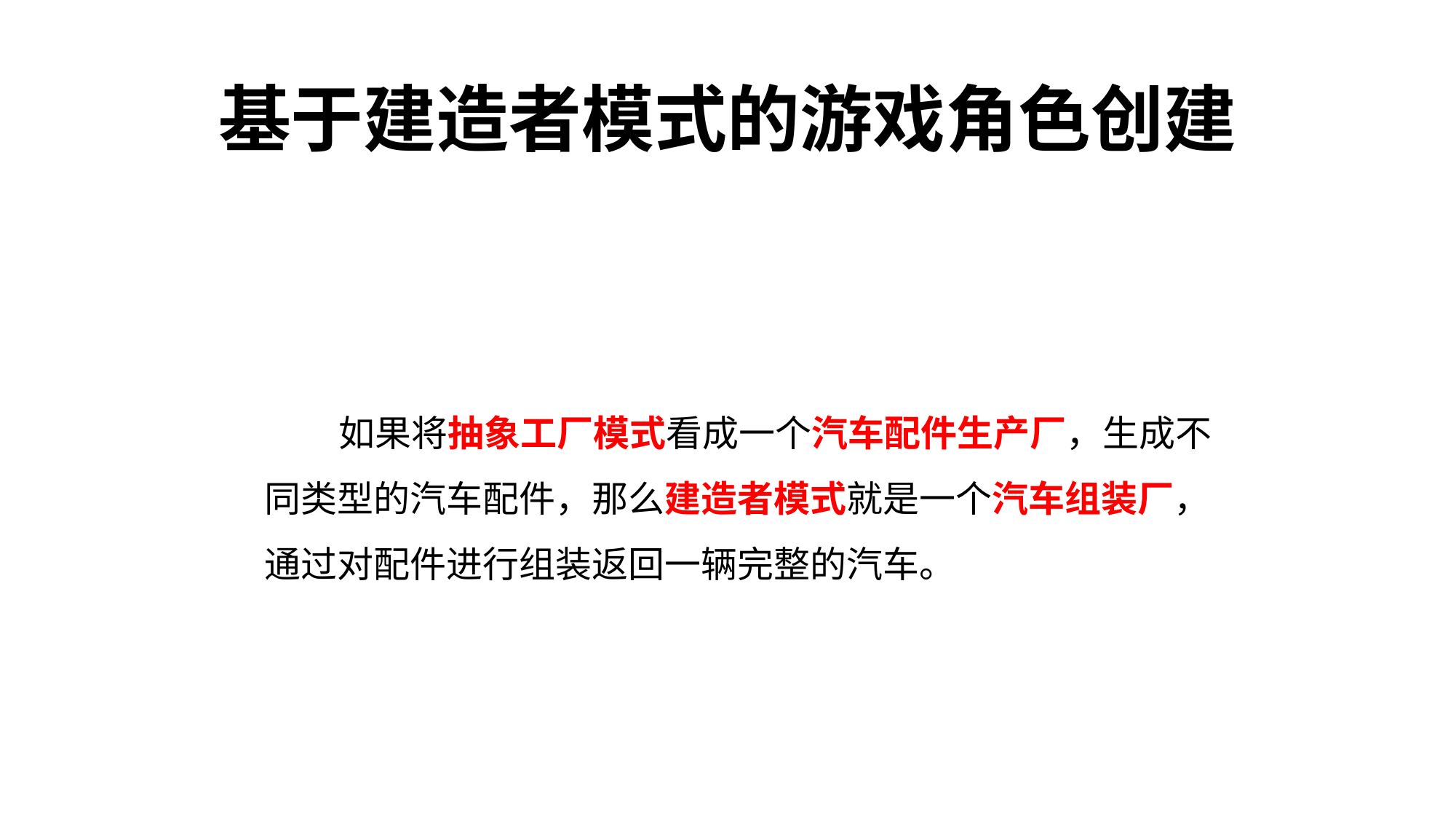

# 基于建造者模式的游戏角色创建
        如果将抽象工厂模式看成一个汽车配件生产厂，生成不同类型的汽车配件，那么建造者模式就是一个汽车组装厂，通过对配件进行组装返回一辆完整的汽车。